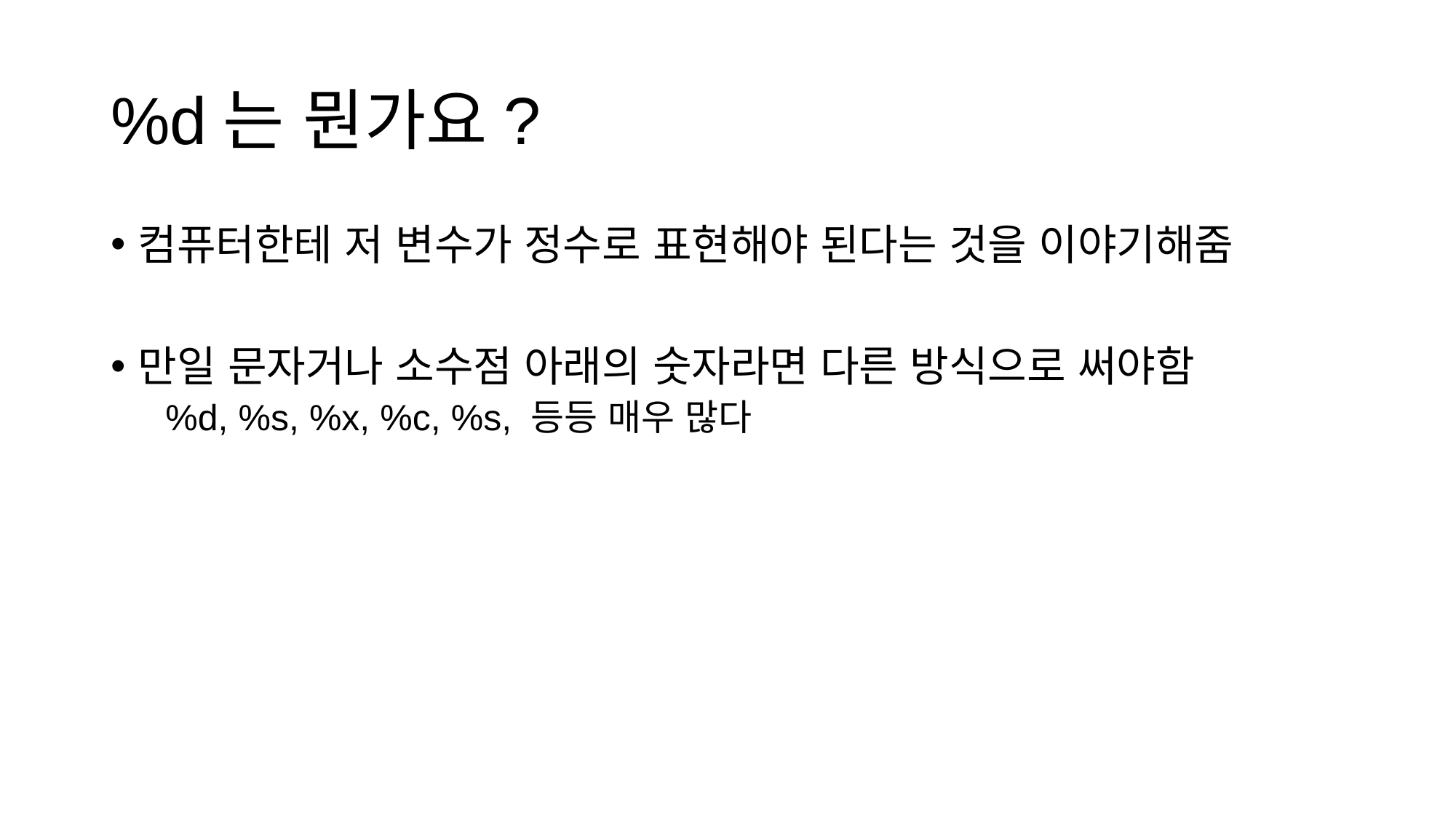

# %d는 뭔가요?
컴퓨터한테 저 변수가 정수로 표현해야 된다는 것을 이야기해줌

만일 문자거나 소수점 아래의 숫자라면 다른 방식으로 써야함
%d, %s, %x, %c, %s, 등등 매우 많다